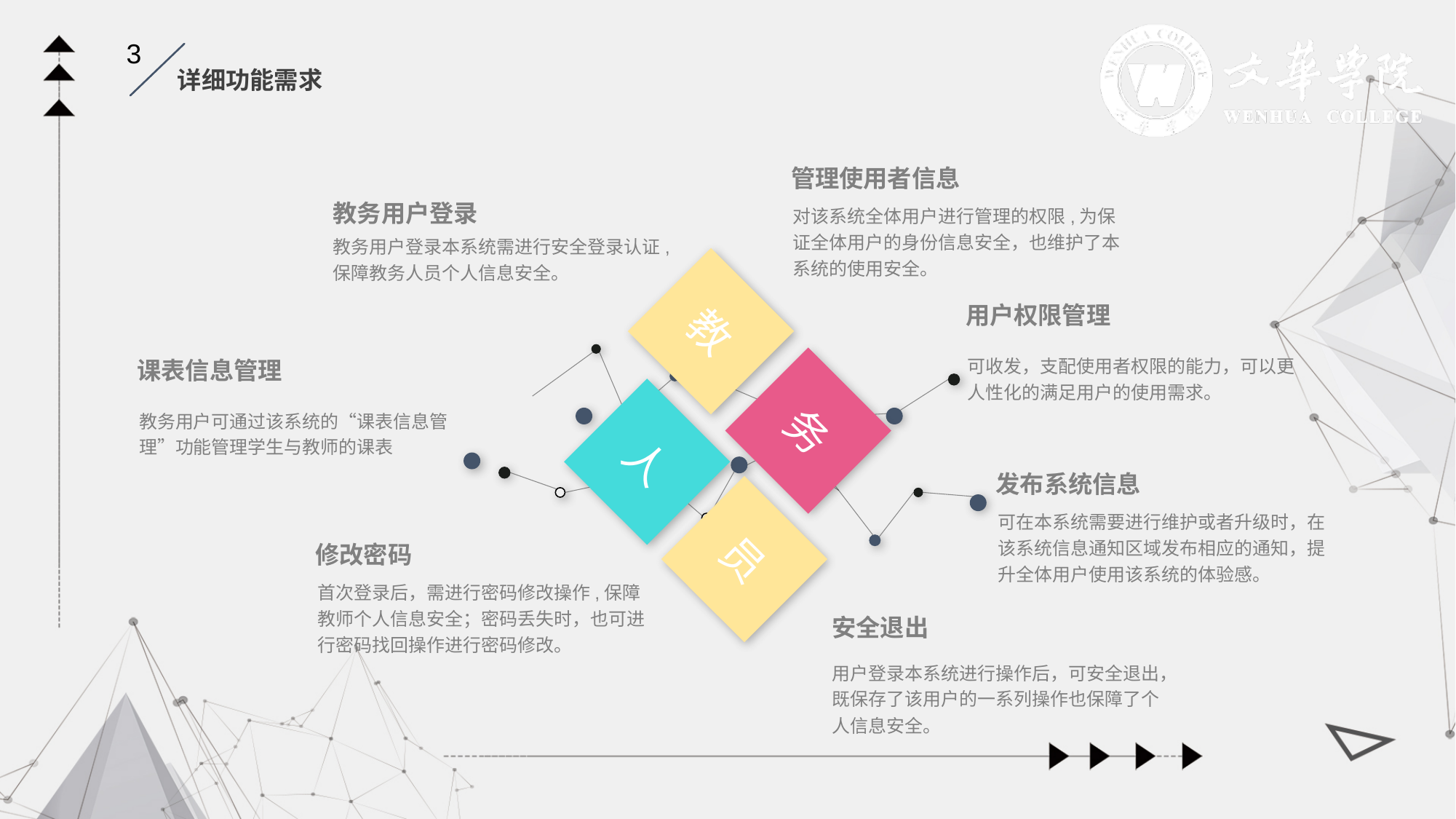

3
详细功能需求
管理使用者信息
对该系统全体用户进行管理的权限,为保证全体用户的身份信息安全，也维护了本系统的使用安全。
教务用户登录
教务用户登录本系统需进行安全登录认证,保障教务人员个人信息安全。
教
用户权限管理
可收发，支配使用者权限的能力，可以更人性化的满足用户的使用需求。
课表信息管理
教务用户可通过该系统的“课表信息管理”功能管理学生与教师的课表

务

人

发布系统信息
可在本系统需要进行维护或者升级时，在该系统信息通知区域发布相应的通知，提升全体用户使用该系统的体验感。

员

修改密码
首次登录后，需进行密码修改操作,保障教师个人信息安全；密码丢失时，也可进行密码找回操作进行密码修改。

安全退出
用户登录本系统进行操作后，可安全退出，既保存了该用户的一系列操作也保障了个人信息安全。